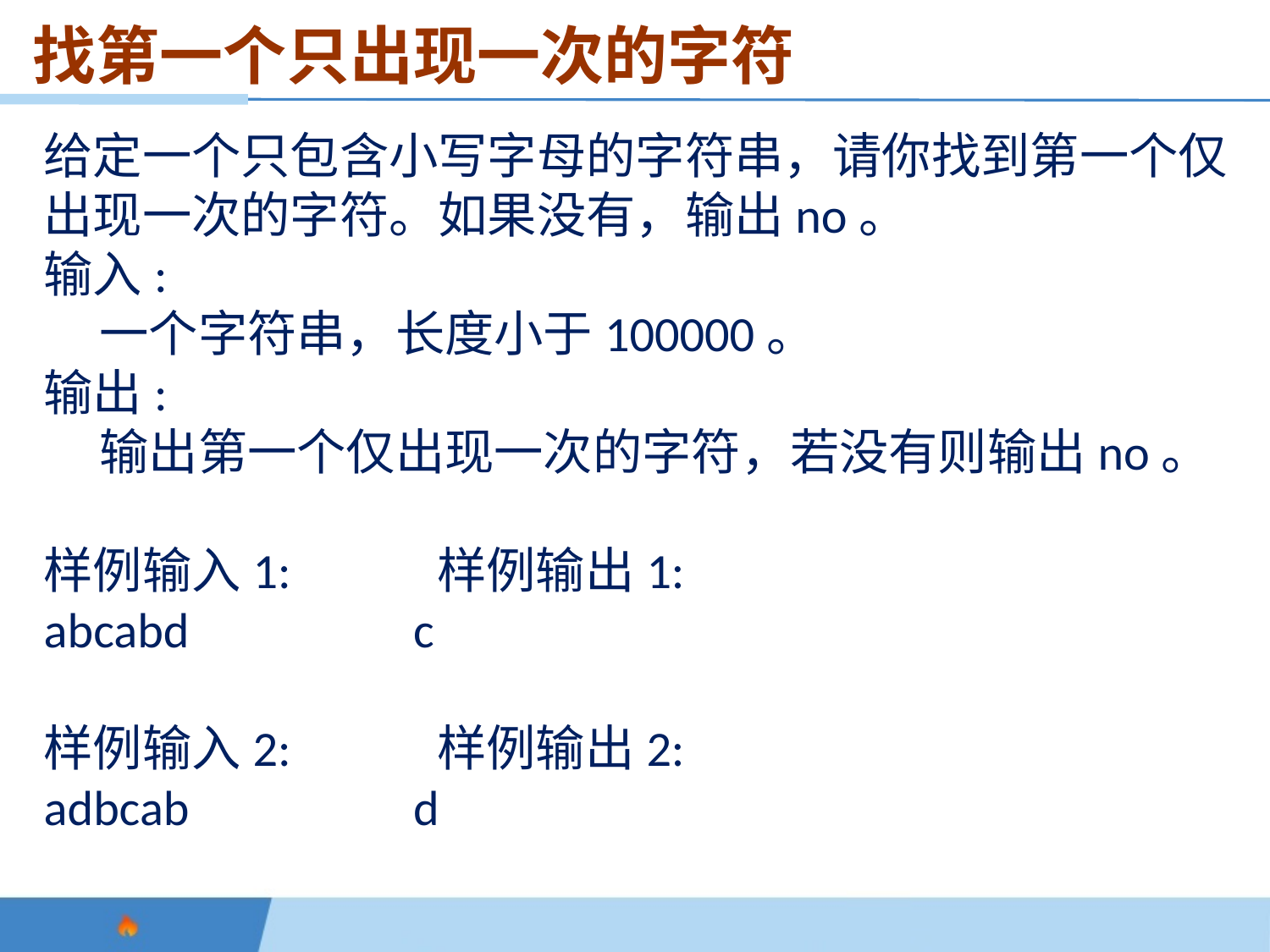

找第一个只出现一次的字符
给定一个只包含小写字母的字符串，请你找到第一个仅出现一次的字符。如果没有，输出no。
输入:
    一个字符串，长度小于100000。
输出:
    输出第一个仅出现一次的字符，若没有则输出no。

样例输入1:            样例输出1:
abcabd                    c

样例输入2:            样例输出2:
adbcab                    d